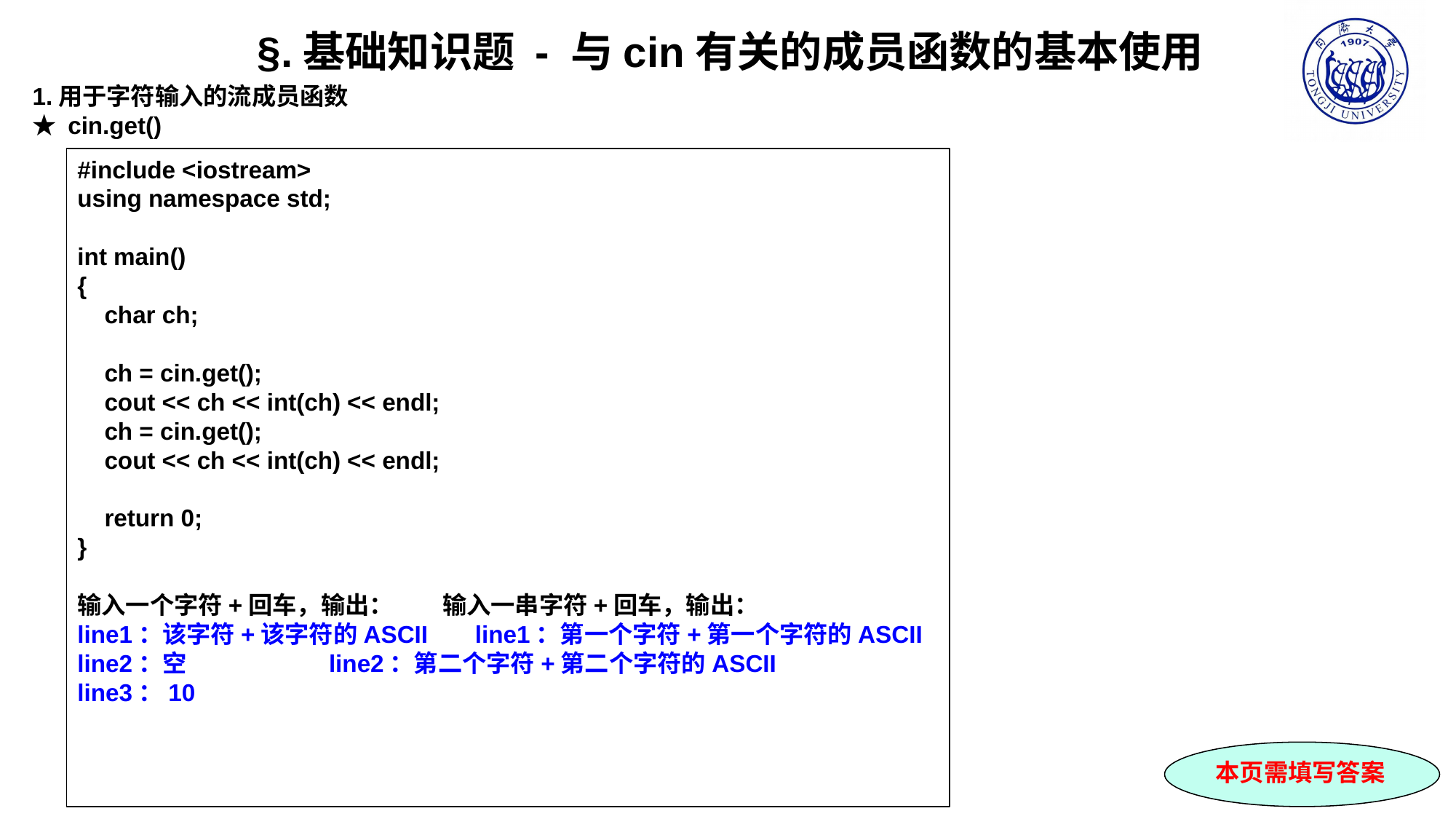

§.基础知识题 - 与cin有关的成员函数的基本使用
1.用于字符输入的流成员函数
★ cin.get()
#include <iostream>
using namespace std;

int main()
{
    char ch;

    ch = cin.get();
    cout << ch << int(ch) << endl;
    ch = cin.get();
    cout << ch << int(ch) << endl;

    return 0;
}

输入一个字符+回车，输出：         输入一串字符+回车，输出：
line1：该字符+该字符的ASCII       line1：第一个字符+第一个字符的ASCII
line2：空                         line2：第二个字符+第二个字符的ASCII
line3：10

本页需填写答案